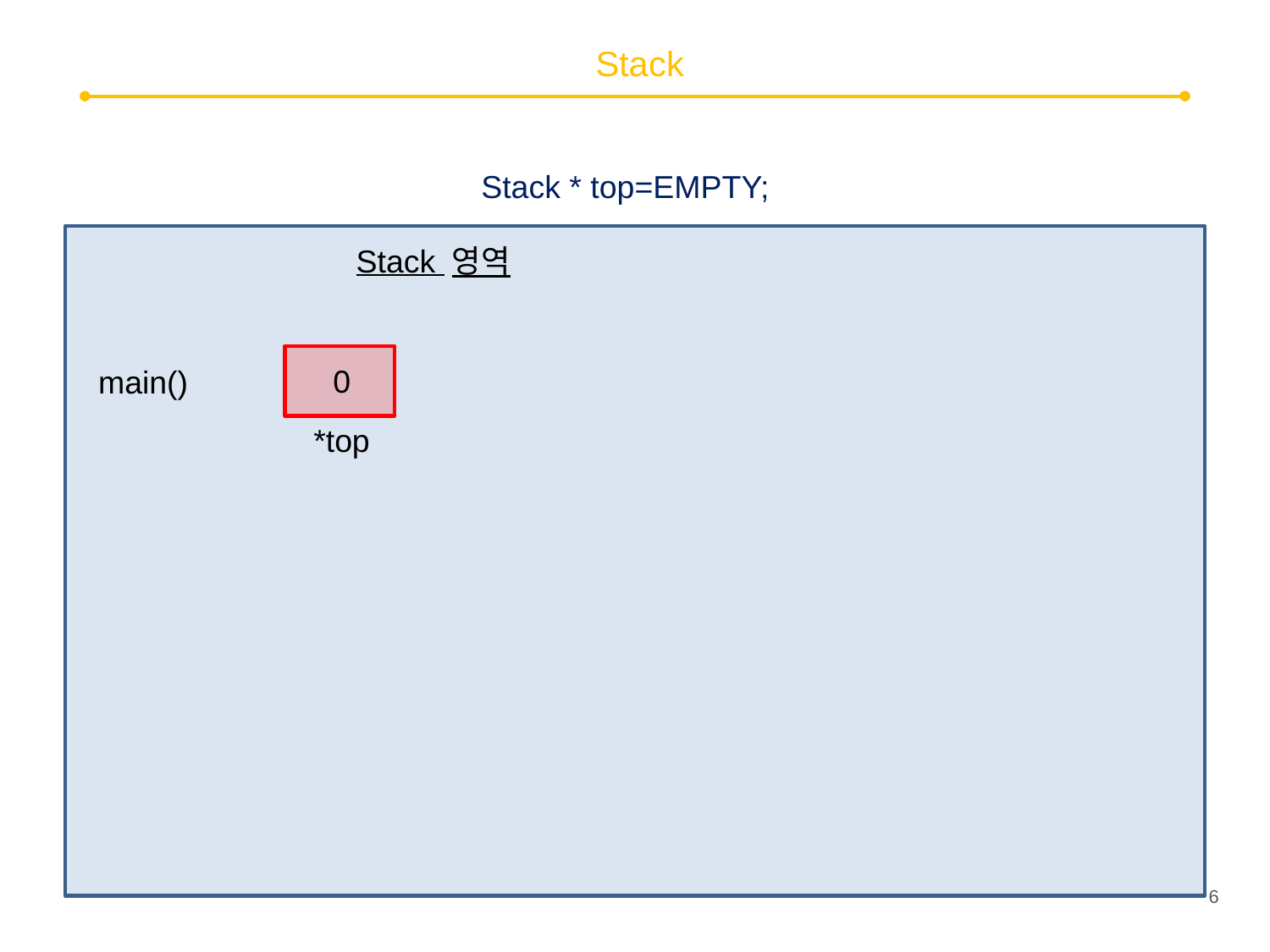

# Stack
Stack * top=EMPTY;

Stack 영역

0
main()
*top